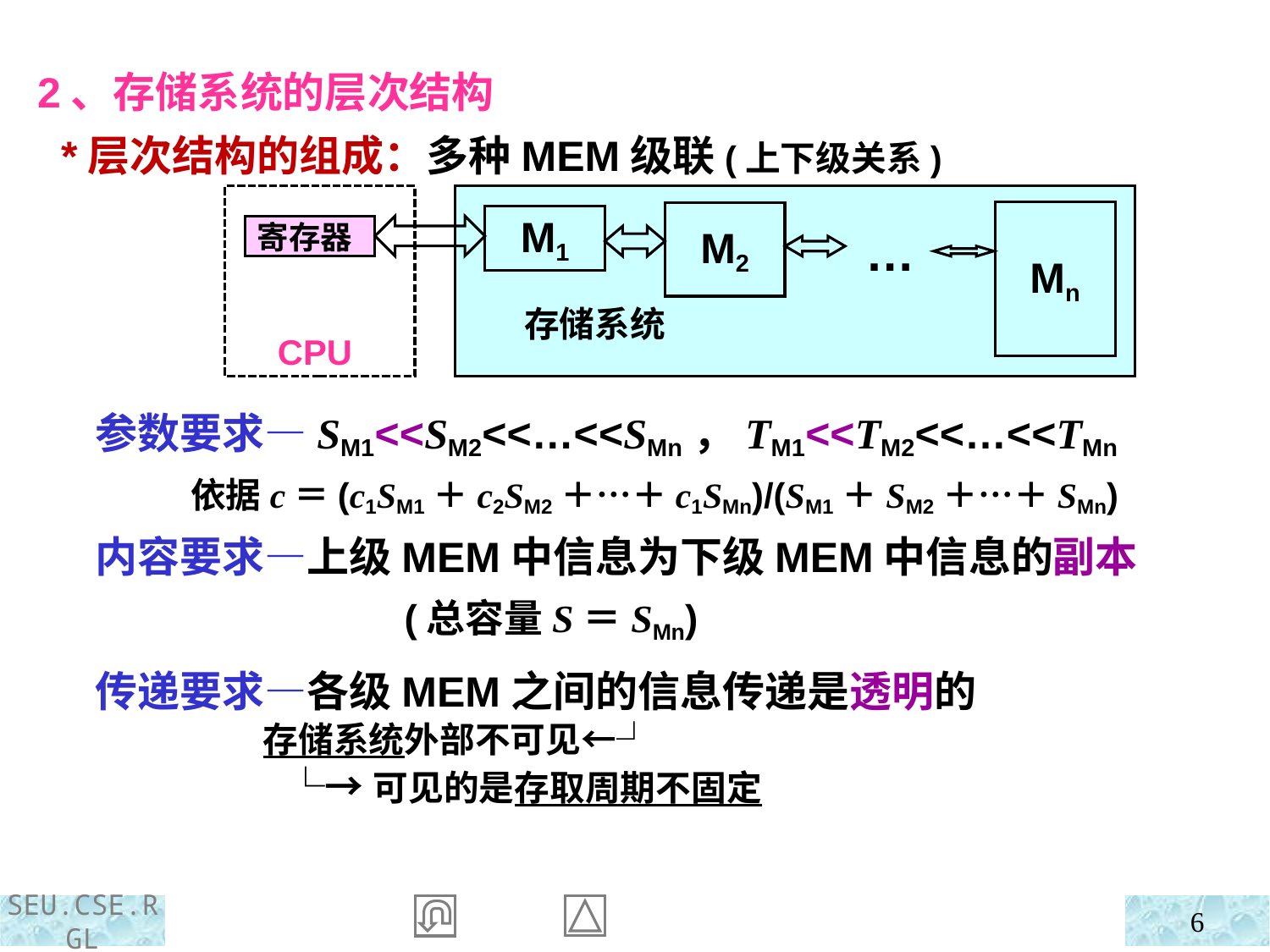

2、存储系统的层次结构
  *层次结构的组成：多种MEM级联(上下级关系)

      存储系统
Mn
M2
M1
寄存器

…

CPU
     参数要求—SM1<<SM2<<…<<SMn，TM1<<TM2<<…<<TMn
                  依据c＝(c1SM1＋c2SM2＋…＋c1SMn)/(SM1＋SM2＋…＋SMn)
     内容要求—上级MEM中信息为下级MEM中信息的副本
                                  (总容量S＝SMn)
     传递要求—各级MEM之间的信息传递是透明的
                           存储系统外部不可见←┘
                            └→可见的是存取周期不固定

6